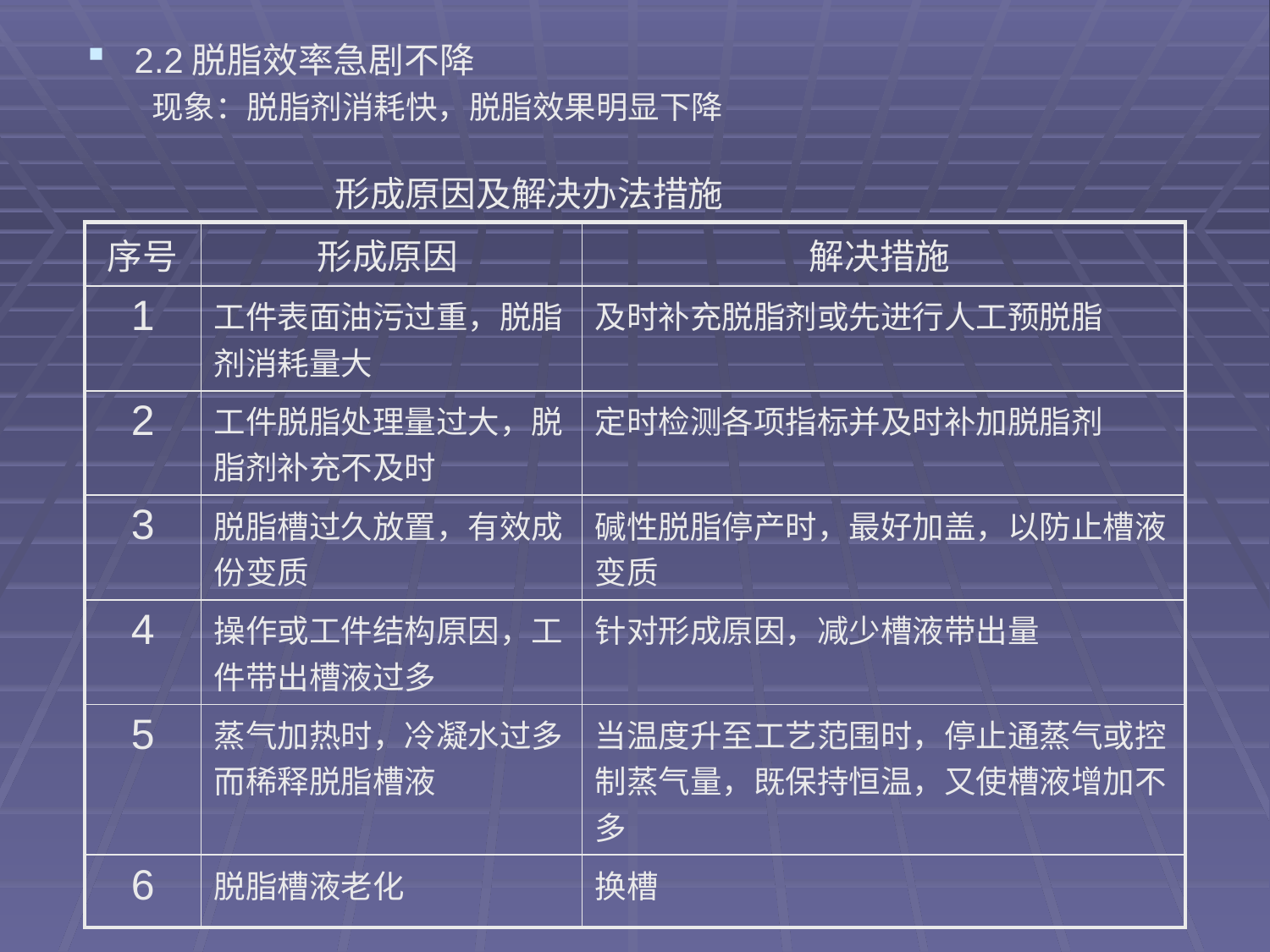

2.2脱脂效率急剧不降
        现象：脱脂剂消耗快，脱脂效果明显下降

                                      形成原因及解决办法措施

| 序号 | 形成原因 | 解决措施 |
| --- | --- | --- |
| 1 | 工件表面油污过重，脱脂剂消耗量大 | 及时补充脱脂剂或先进行人工预脱脂 |
| 2 | 工件脱脂处理量过大，脱脂剂补充不及时 | 定时检测各项指标并及时补加脱脂剂 |
| 3 | 脱脂槽过久放置，有效成份变质 | 碱性脱脂停产时，最好加盖，以防止槽液变质 |
| 4 | 操作或工件结构原因，工件带出槽液过多 | 针对形成原因，减少槽液带出量 |
| 5 | 蒸气加热时，冷凝水过多而稀释脱脂槽液 | 当温度升至工艺范围时，停止通蒸气或控制蒸气量，既保持恒温，又使槽液增加不多 |
| 6 | 脱脂槽液老化 | 换槽 |